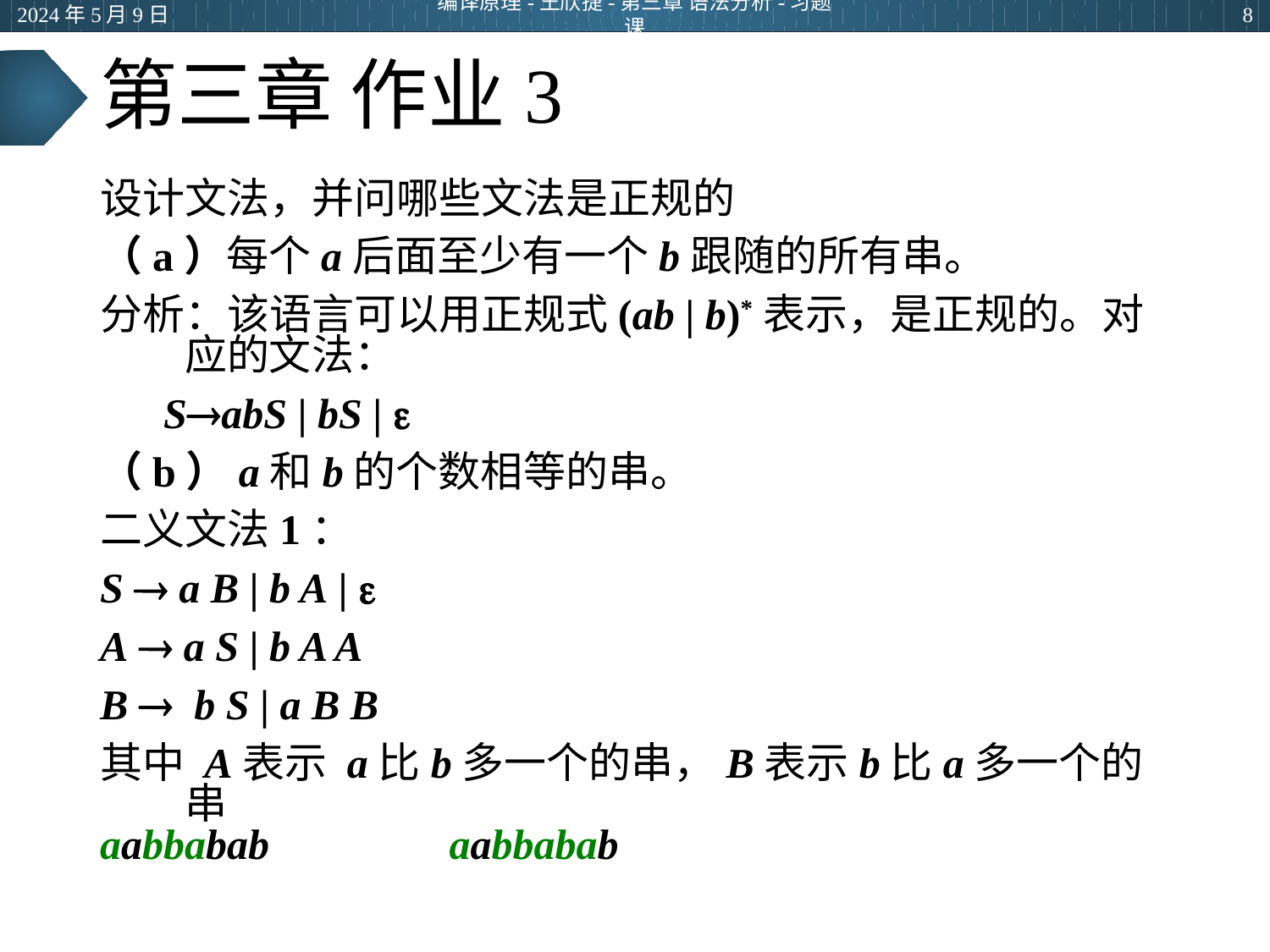

2024年5月9日
编译原理-王欣捷-第三章 语法分析-习题课
8
# 第三章 作业3
设计文法，并问哪些文法是正规的
（a）每个a后面至少有一个b跟随的所有串。
分析：该语言可以用正规式(ab | b)*表示，是正规的。对应的文法：
      S→abS | bS | ε
（b）a和b的个数相等的串。
二义文法1：
S → a B | b A | ε
A → a S | b A A
B →  b S | a B B
其中 A表示 a比b多一个的串，B表示b比a多一个的串
aabbabab		 aabbabab